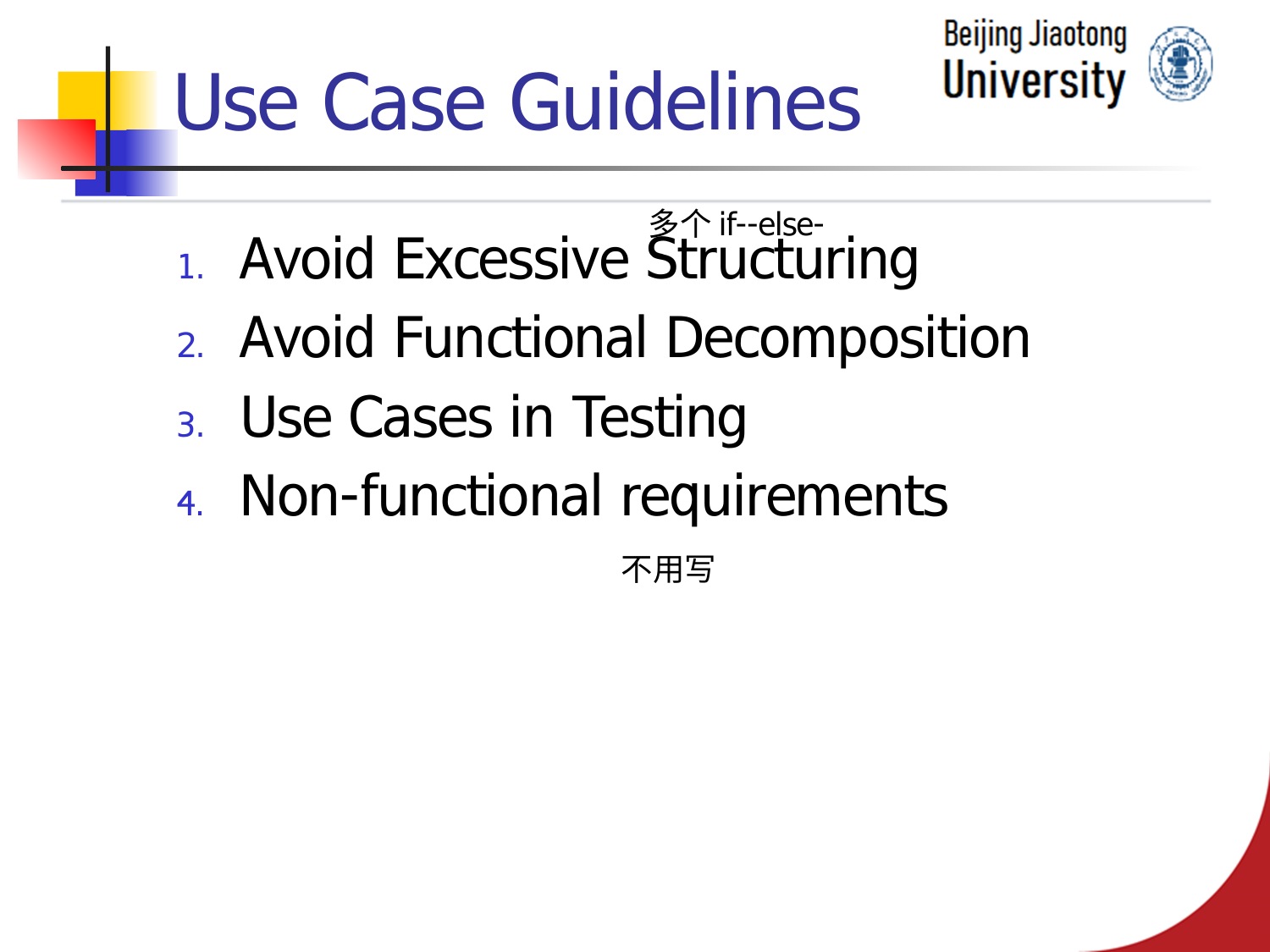

# Use Case Guidelines
多个if--else-
Avoid Excessive Structuring
Avoid Functional Decomposition
Use Cases in Testing
Non-functional requirements
不用写